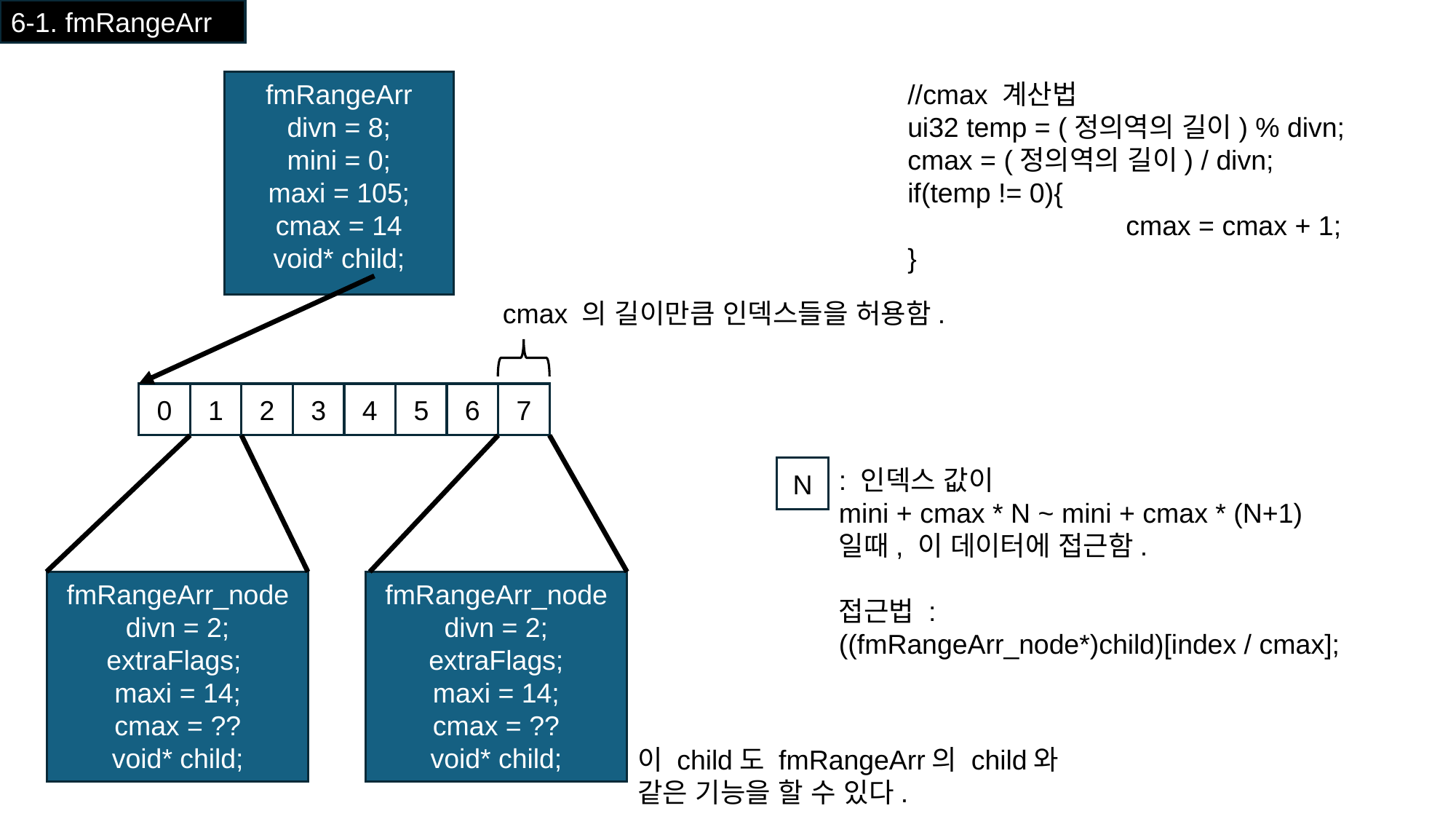

6-1. fmRangeArr
fmRangeArr
divn = 8;
mini = 0;
maxi = 105;
cmax = 14
void* child;
//cmax 계산법
ui32 temp = (정의역의 길이) % divn;
cmax = (정의역의 길이) / divn;
if(temp != 0){
		cmax = cmax + 1;
}
cmax 의 길이만큼 인덱스들을 허용함.

3
5
7
1
2
4
6
0
N
: 인덱스 값이
mini + cmax * N ~ mini + cmax * (N+1)
일때, 이 데이터에 접근함.

접근법 :
((fmRangeArr_node*)child)[index / cmax];
fmRangeArr_node
divn = 2;
extraFlags;
maxi = 14;
cmax = ??
void* child;
fmRangeArr_node
divn = 2;
extraFlags;
maxi = 14;
cmax = ??
void* child;
이 child도 fmRangeArr의 child와 같은 기능을 할 수 있다.